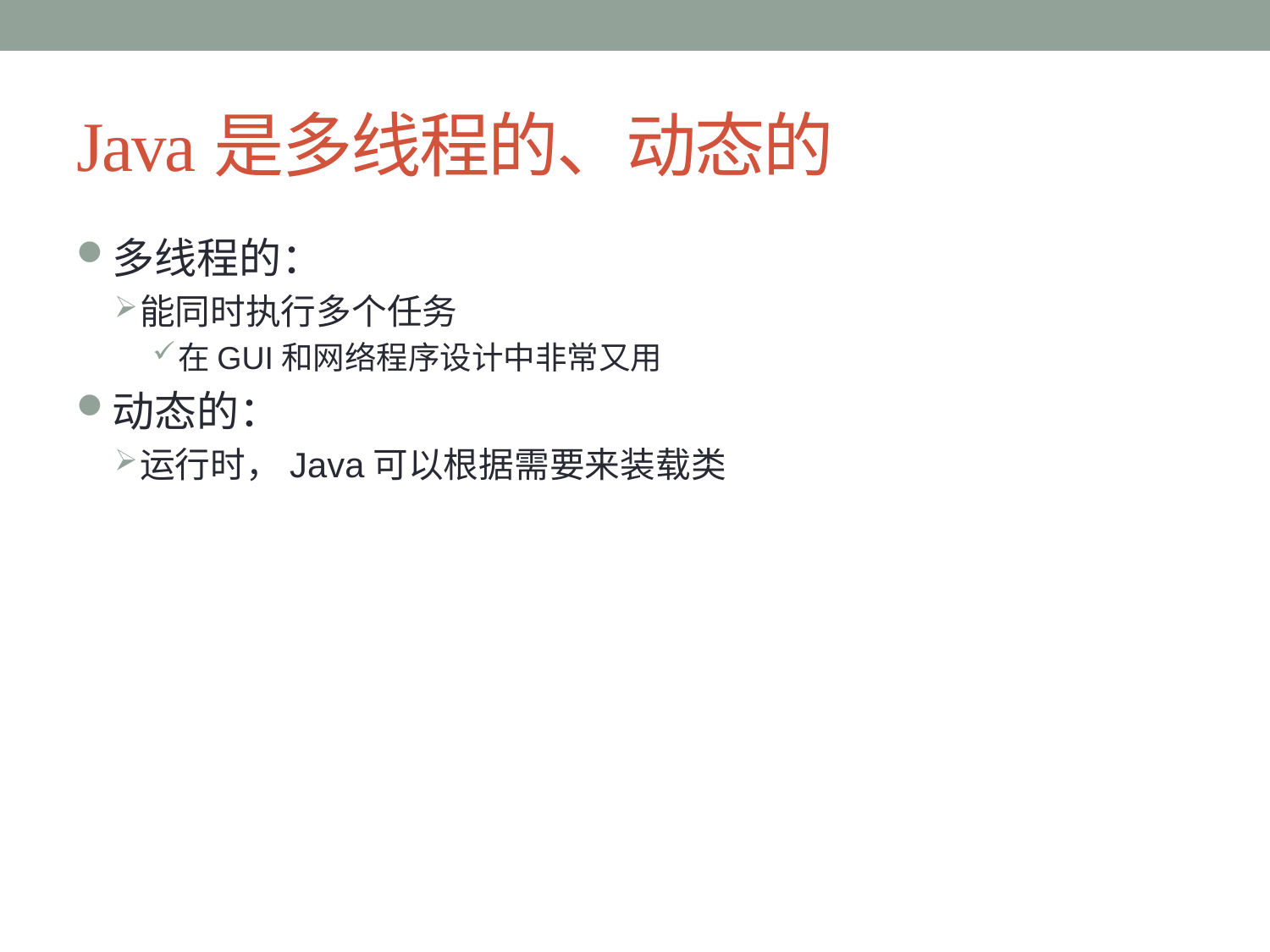

# Java是多线程的、动态的
多线程的：
能同时执行多个任务
在GUI和网络程序设计中非常又用
动态的：
运行时，Java可以根据需要来装载类